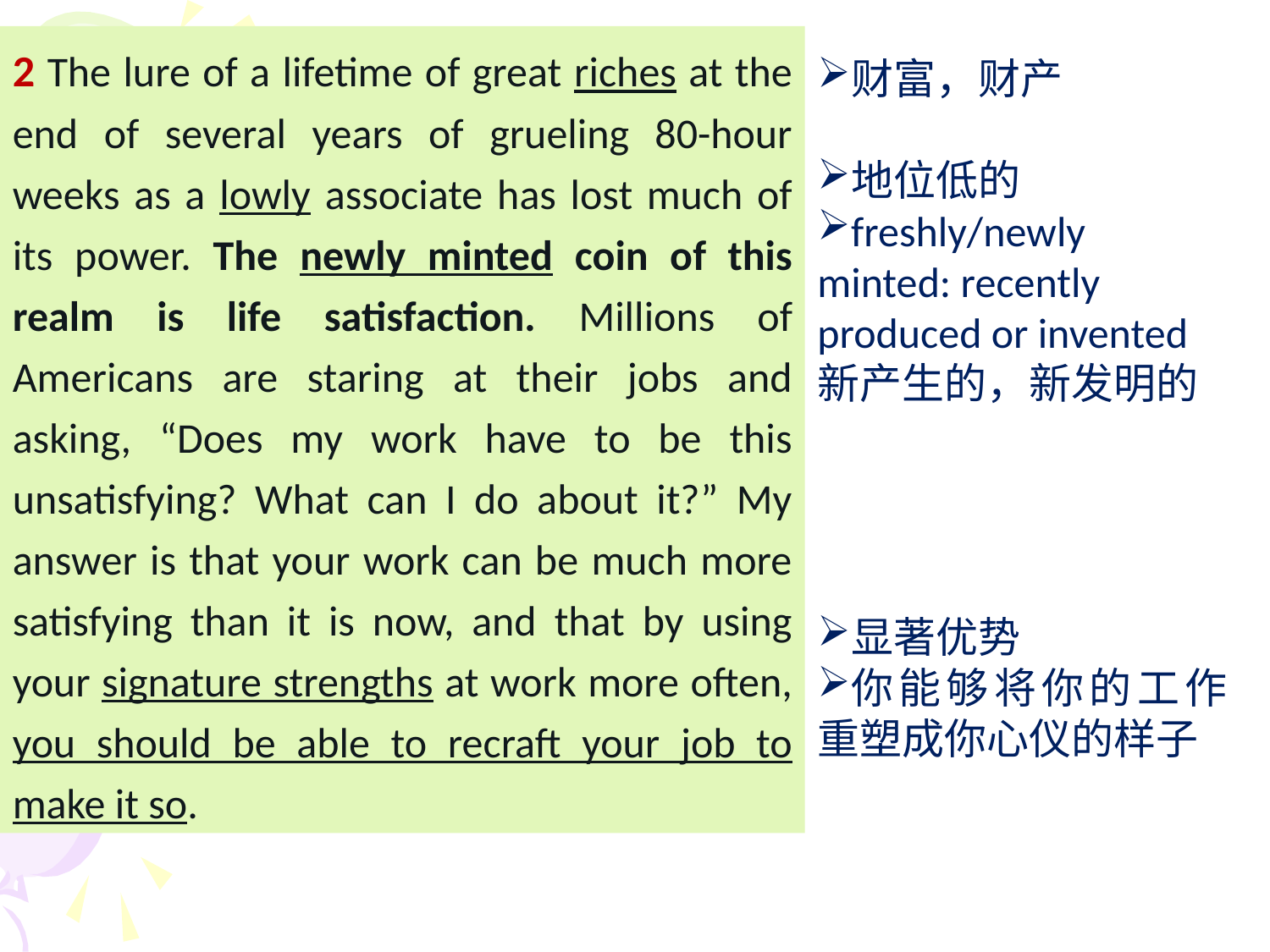

2 The lure of a lifetime of great riches at the end of several years of grueling 80-hour weeks as a lowly associate has lost much of its power. The newly minted coin of this realm is life satisfaction. Millions of Americans are staring at their jobs and asking, “Does my work have to be this unsatisfying? What can I do about it?” My answer is that your work can be much more satisfying than it is now, and that by using your signature strengths at work more often, you should be able to recraft your job to make it so.
财富，财产

地位低的
freshly/newly minted: recently produced or invented 新产生的，新发明的

显著优势
你能够将你的工作重塑成你心仪的样子